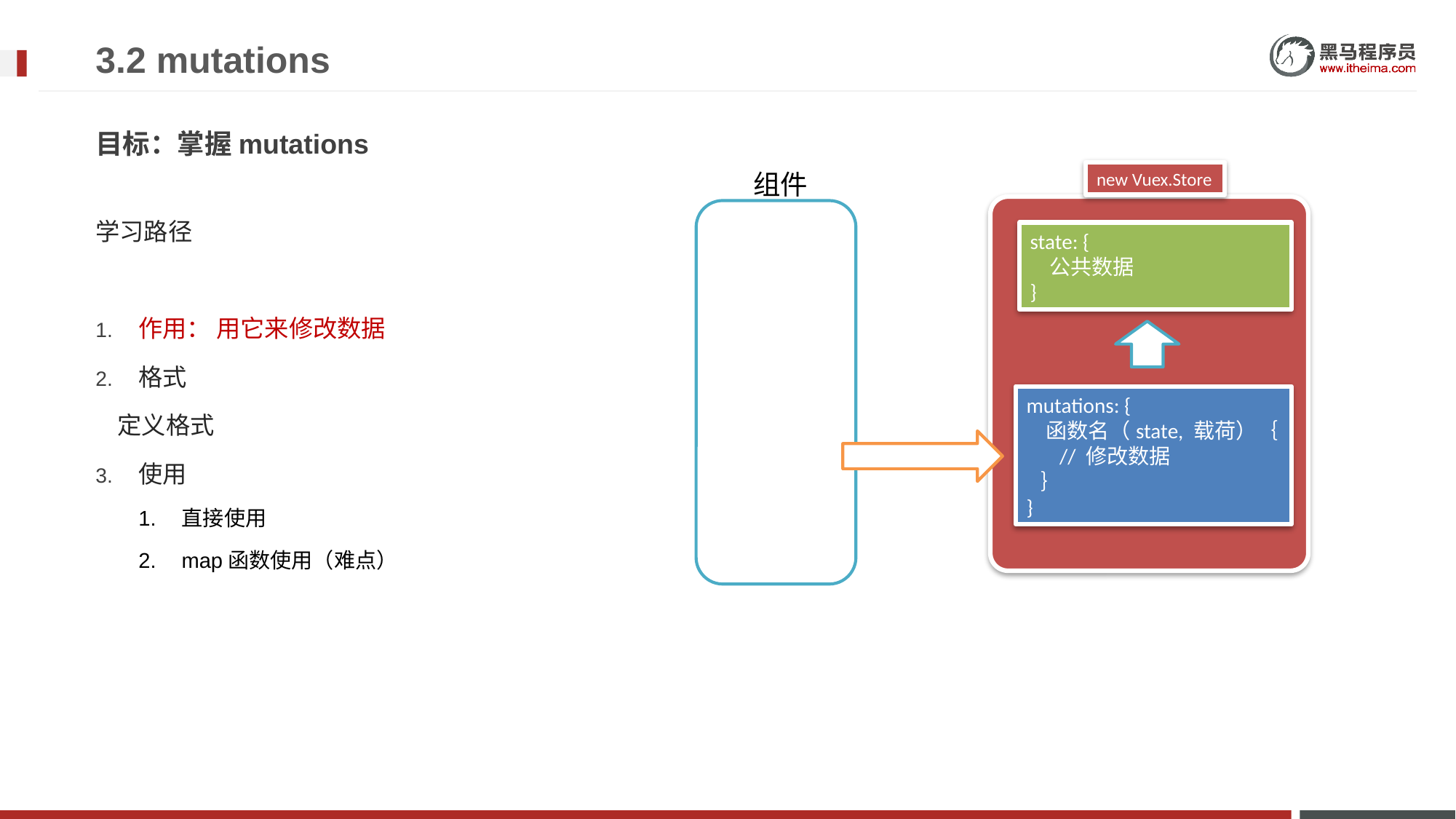

# 3.2 mutations
目标：掌握mutations
组件
new Vuex.Store
学习路径

作用： 用它来修改数据
格式
   定义格式
使用
直接使用
map函数使用（难点）

state: {
   公共数据
}

mutations: {
   函数名（state, 载荷）｛
       // 修改数据
  ｝
}